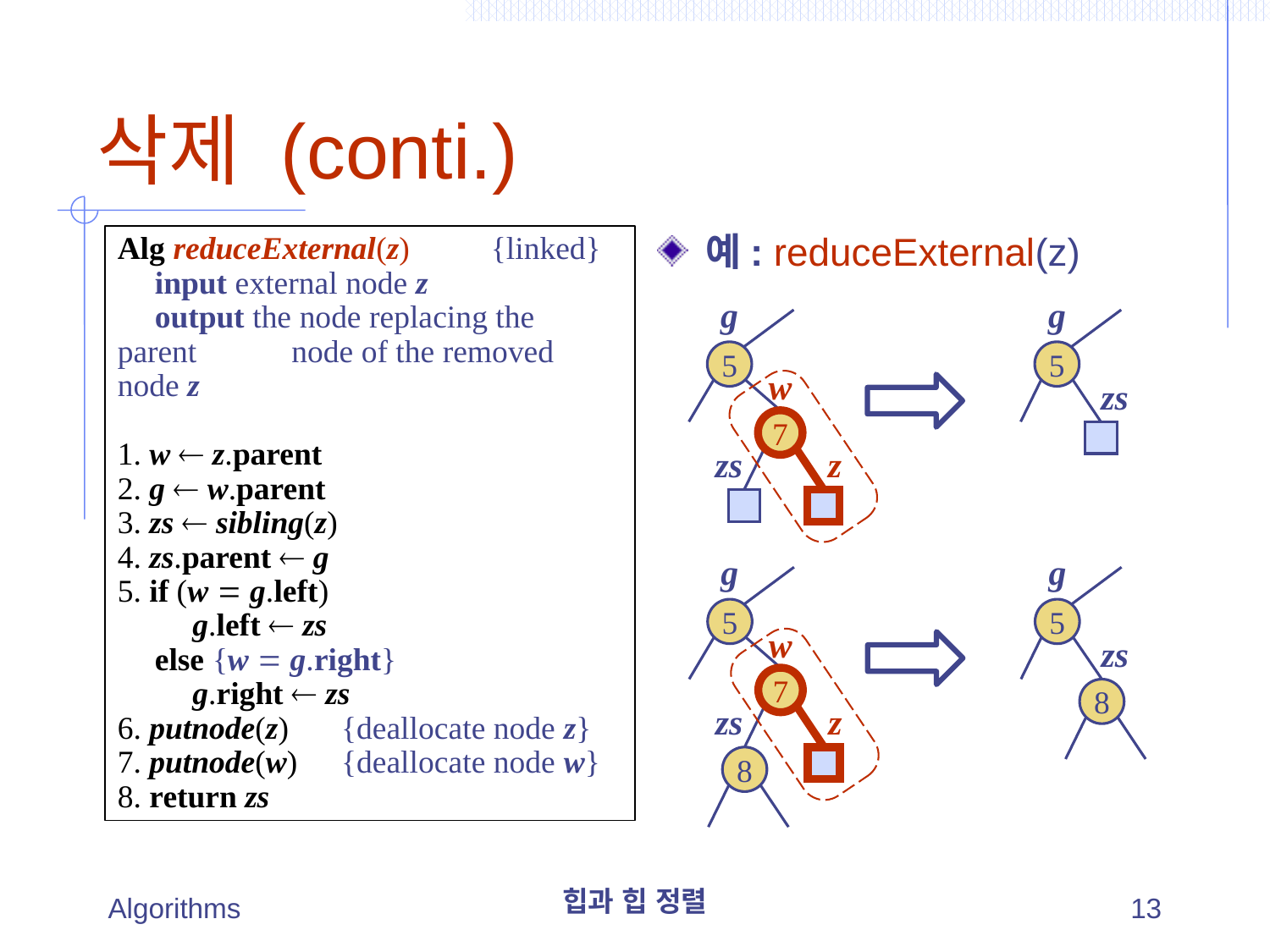

# 삭제 (conti.)
예: reduceExternal(z)
Alg reduceExternal(z) 		{linked}
	input external node z
	output the node replacing the parent 		node of the removed node z

1. w ← z.parent
2. g ← w.parent
3. zs ← sibling(z)
4. zs.parent ← g
5. if (w = g.left)
		g.left ← zs
	else {w = g.right}
		g.right ← zs
6. putnode(z)		{deallocate node z}
7. putnode(w)	{deallocate node w}
8. return zs
g
g
5
5

w
zs
7

zs
z

g
g
5
5

w
zs
7

8
zs
z
8

Algorithms
힙과 힙 정렬
13